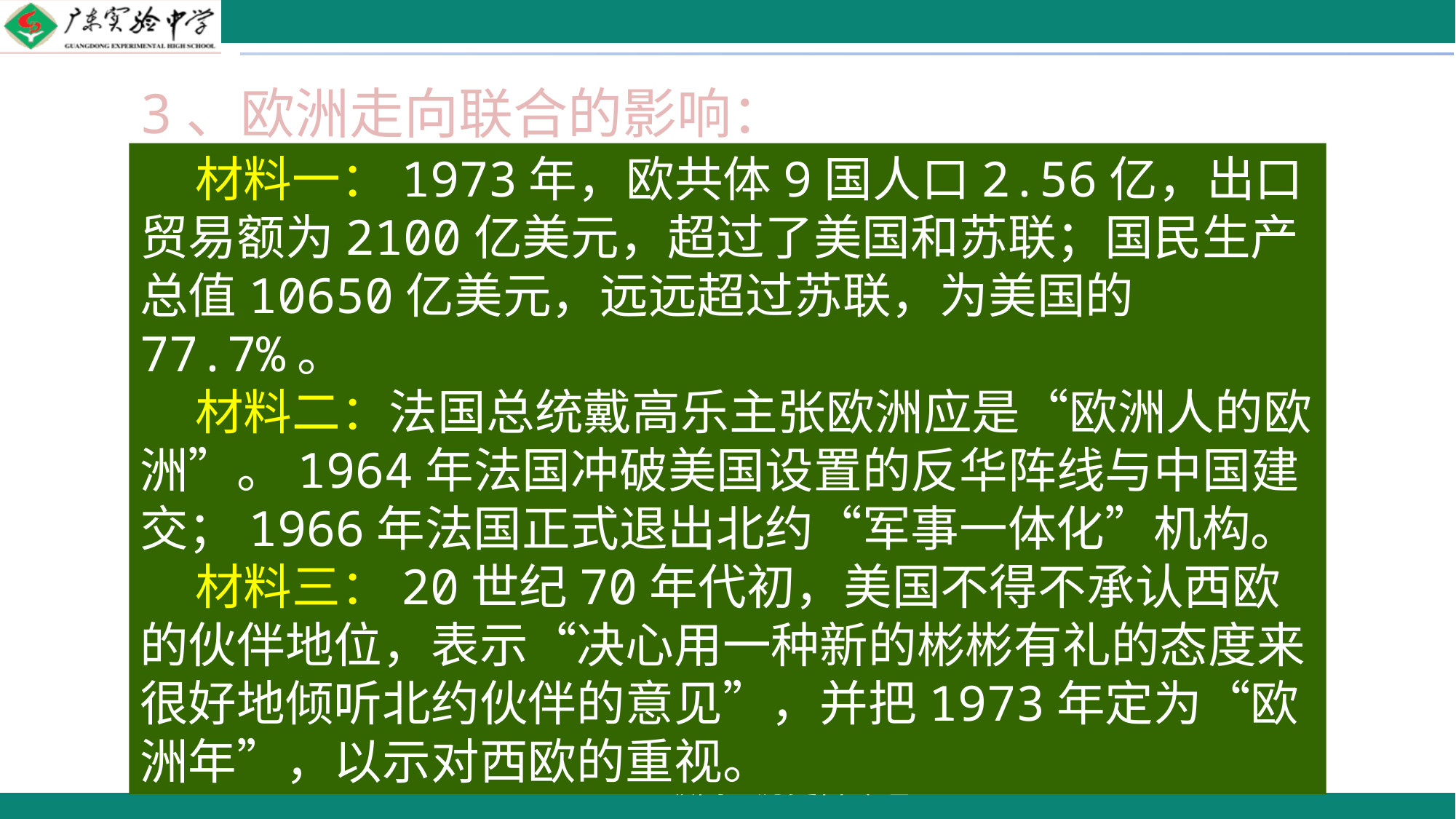

3、欧洲走向联合的影响：
    材料一：1973年，欧共体9国人口2.56亿，出口贸易额为2100亿美元，超过了美国和苏联；国民生产总值10650亿美元，远远超过苏联，为美国的77.7%。
    材料二：法国总统戴高乐主张欧洲应是“欧洲人的欧洲”。1964年法国冲破美国设置的反华阵线与中国建交；1966年法国正式退出北约“军事一体化”机构。
    材料三：20世纪70年代初，美国不得不承认西欧的伙伴地位，表示“决心用一种新的彬彬有礼的态度来很好地倾听北约伙伴的意见”，并把1973年定为“欧洲年”，以示对西欧的重视。